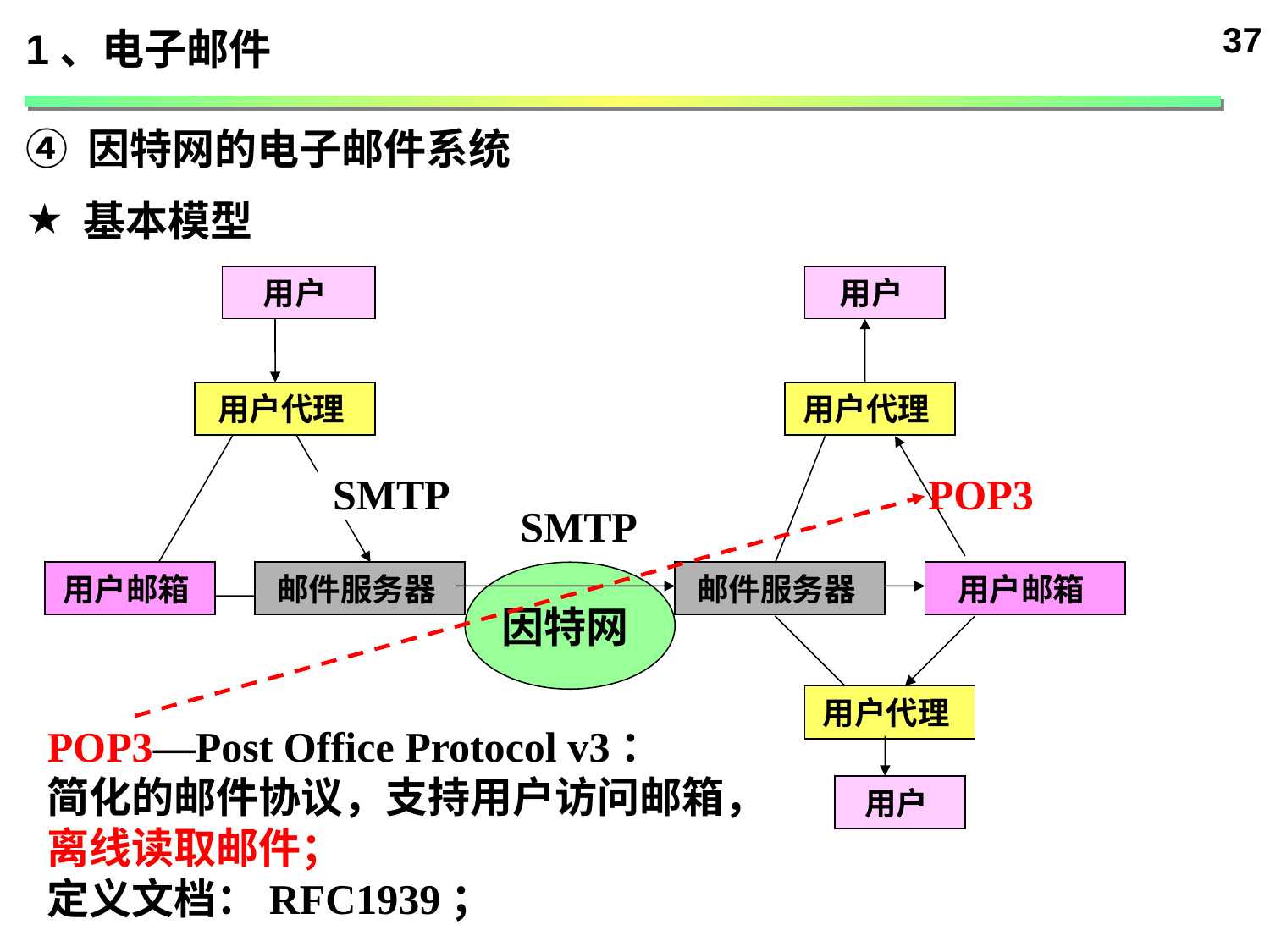

37
1、电子邮件

④ 因特网的电子邮件系统

 基本模型
用户
用户

用户代理
用户代理

POP3
SMTP

SMTP
用户邮箱
邮件服务器
因特网
邮件服务器
用户邮箱

用户代理
POP3—Post Office Protocol v3：
简化的邮件协议，支持用户访问邮箱，
离线读取邮件；
定义文档：RFC1939；

用户